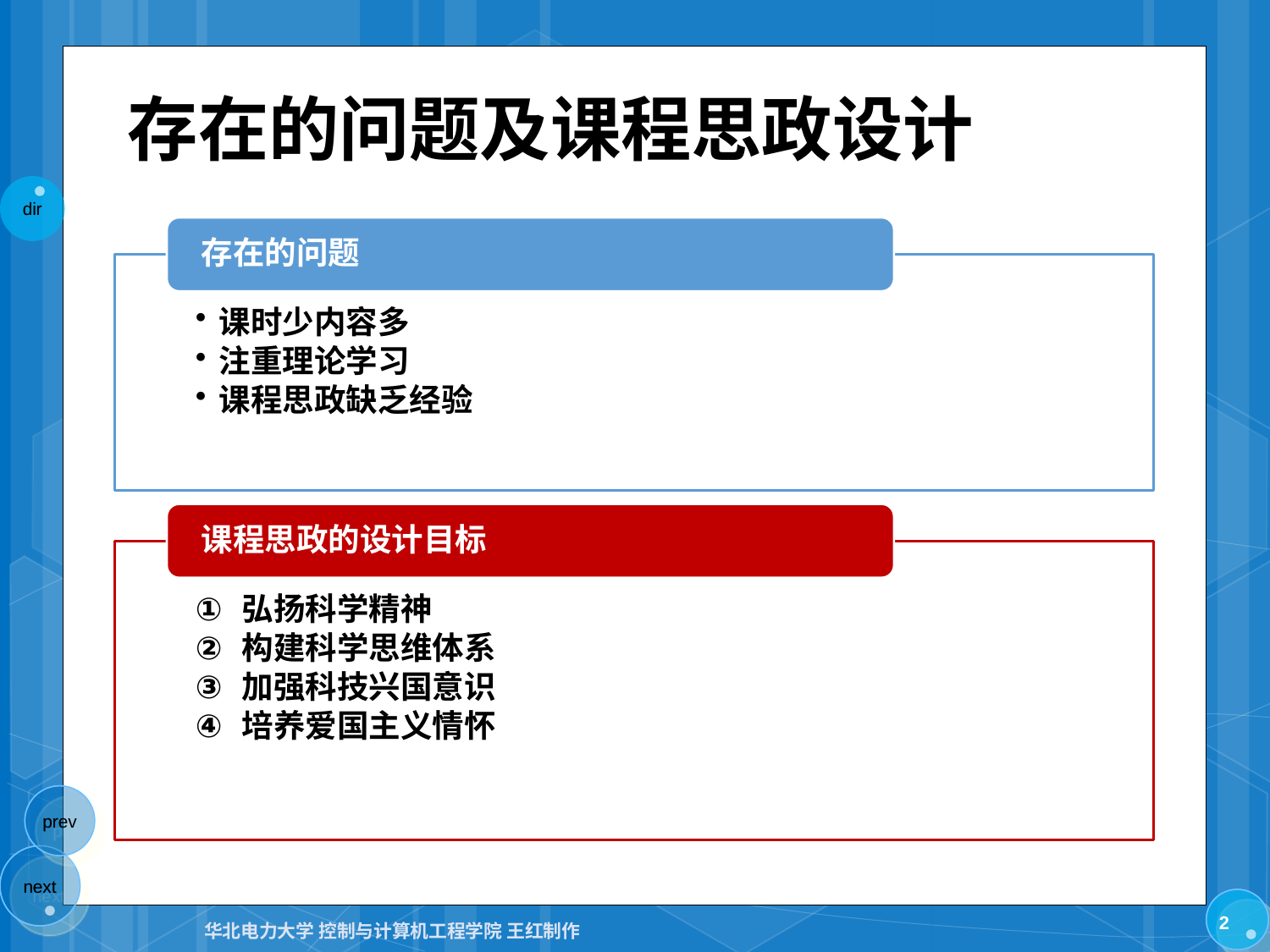

# 存在的问题及课程思政设计
课时少内容多
注重理论学习
课程思政缺乏经验
存在的问题
 弘扬科学精神
 构建科学思维体系
 加强科技兴国意识
 培养爱国主义情怀
课程思政的设计目标
2
华北电力大学 控制与计算机工程学院 王红制作